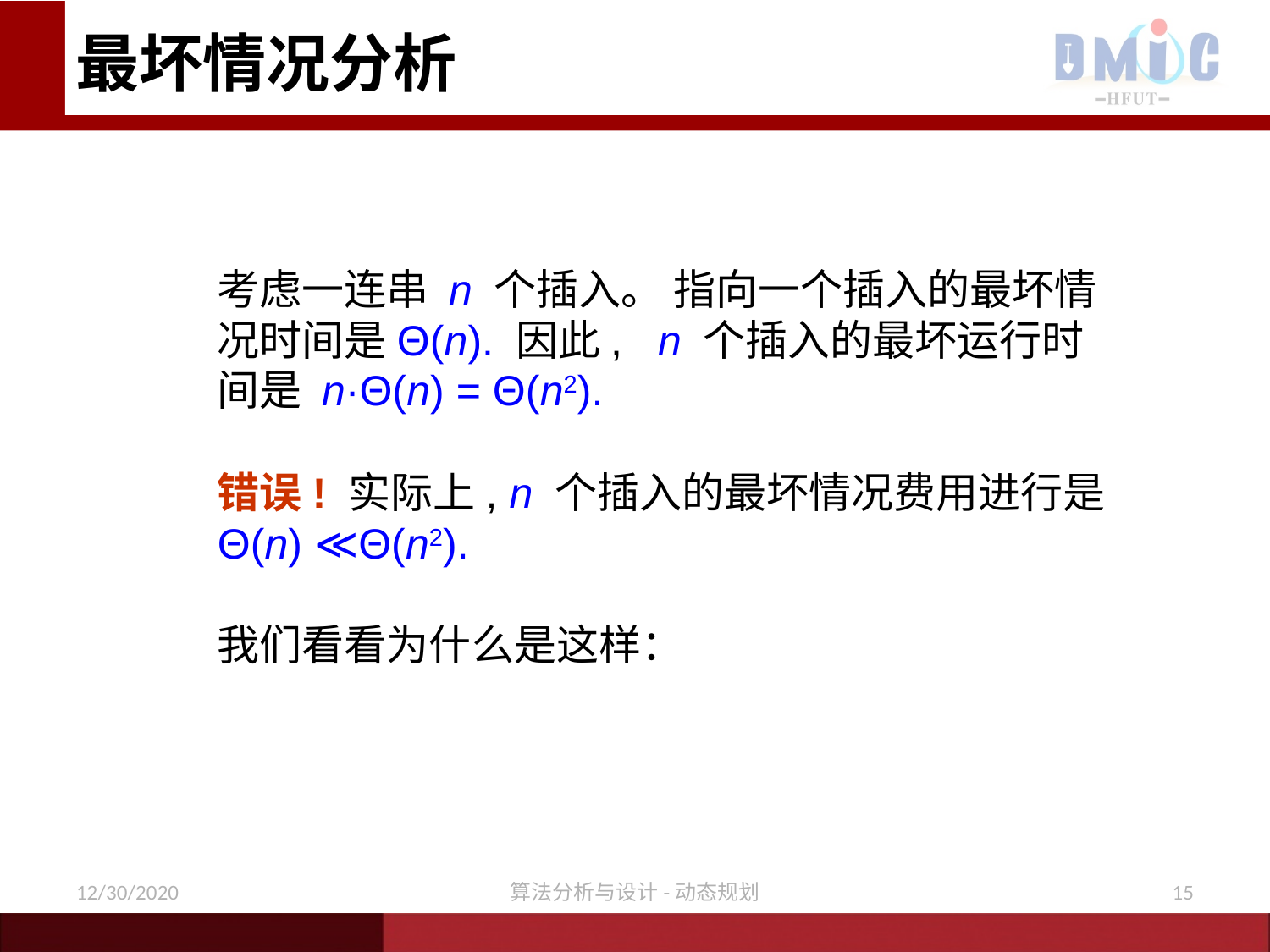

最坏情况分析
考虑一连串 n 个插入。 指向一个插入的最坏情况时间是Θ(n). 因此,   n 个插入的最坏运行时间是 n·Θ(n) = Θ(n2).

错误! 实际上, n 个插入的最坏情况费用进行是 Θ(n) ≪Θ(n2).

我们看看为什么是这样：
12/30/2020
算法分析与设计-动态规划
15